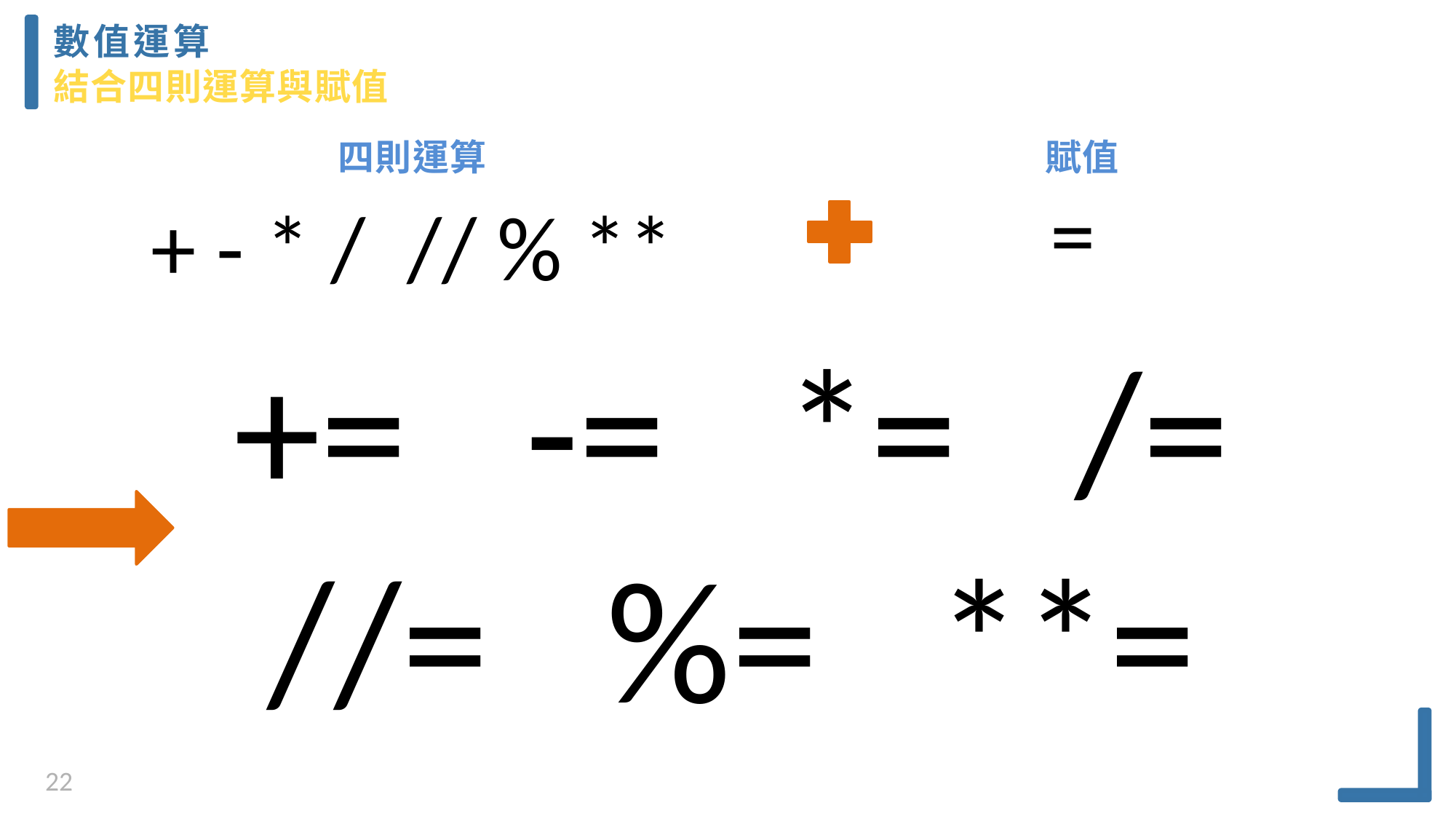

數值運算
結合四則運算與賦值
 賦值
四則運算
=
+ - * /  // % **

+=   -=   *=   /=
//=   %=   **=

22